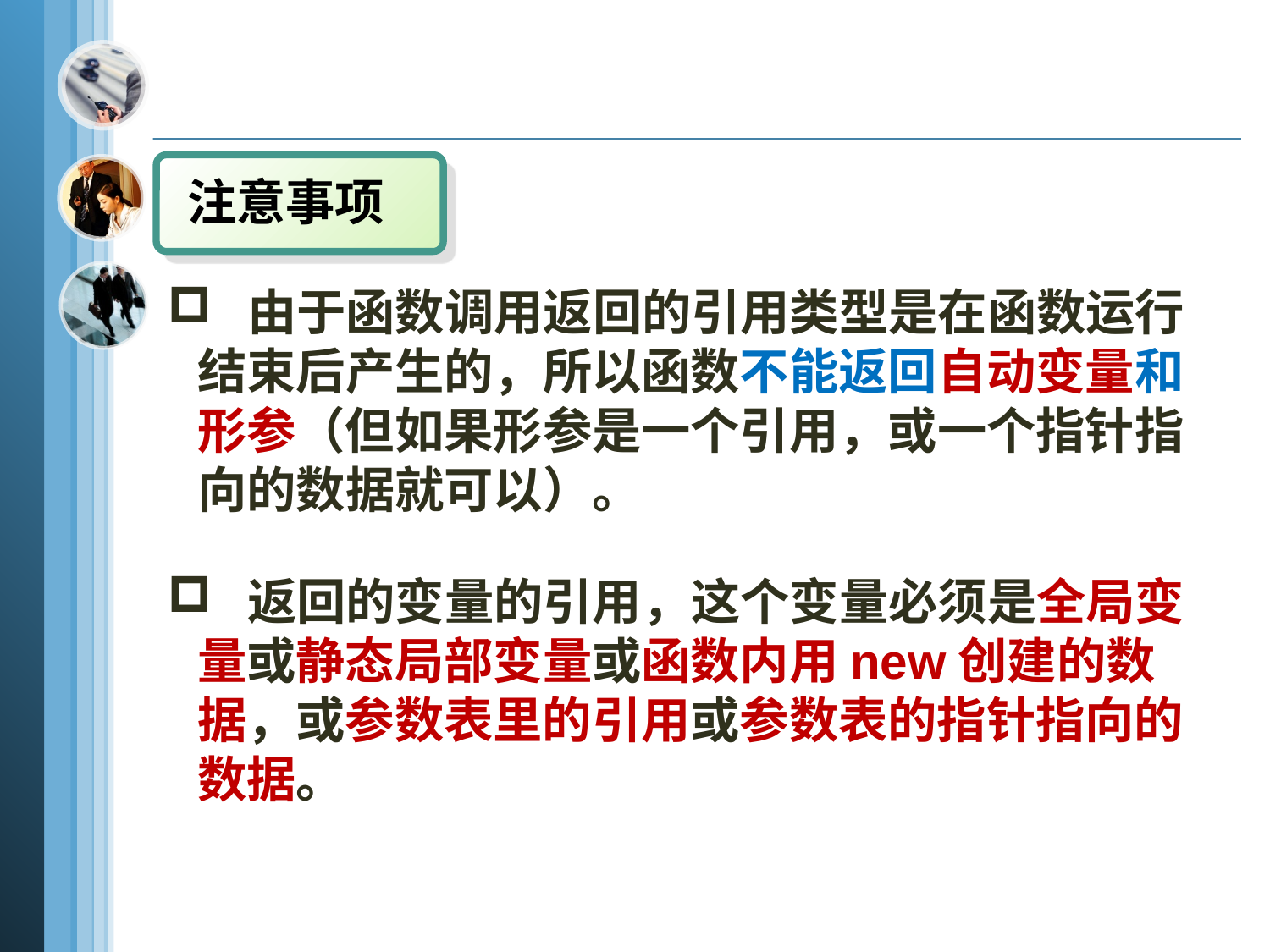

注意事项
  由于函数调用返回的引用类型是在函数运行结束后产生的，所以函数不能返回自动变量和形参（但如果形参是一个引用，或一个指针指向的数据就可以）。
  返回的变量的引用，这个变量必须是全局变量或静态局部变量或函数内用new创建的数据，或参数表里的引用或参数表的指针指向的数据。